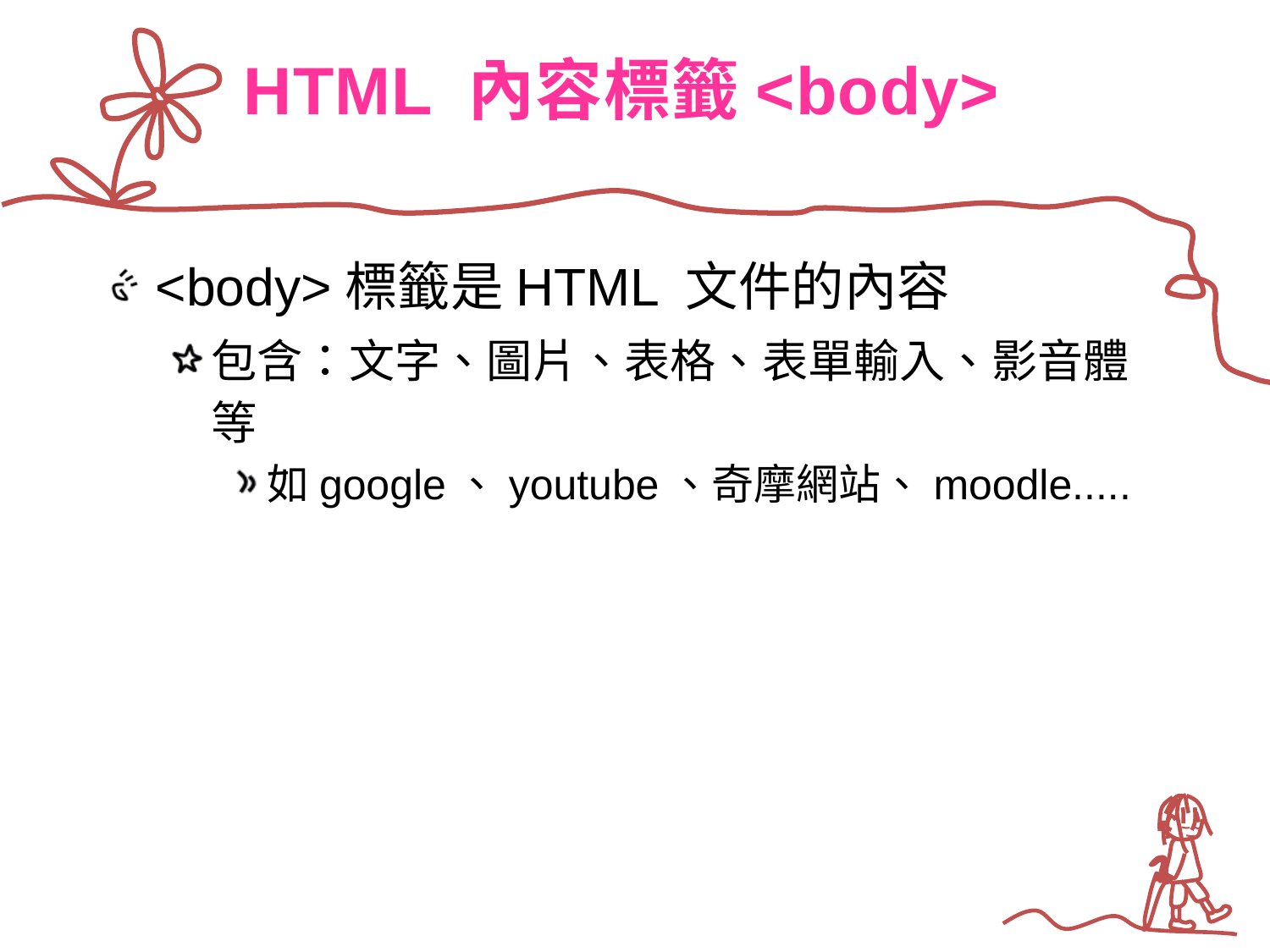

# HTML 內容標籤<body>
<body>標籤是HTML 文件的內容
包含：文字、圖片、表格、表單輸入、影音體等
如google、youtube、奇摩網站、moodle.....